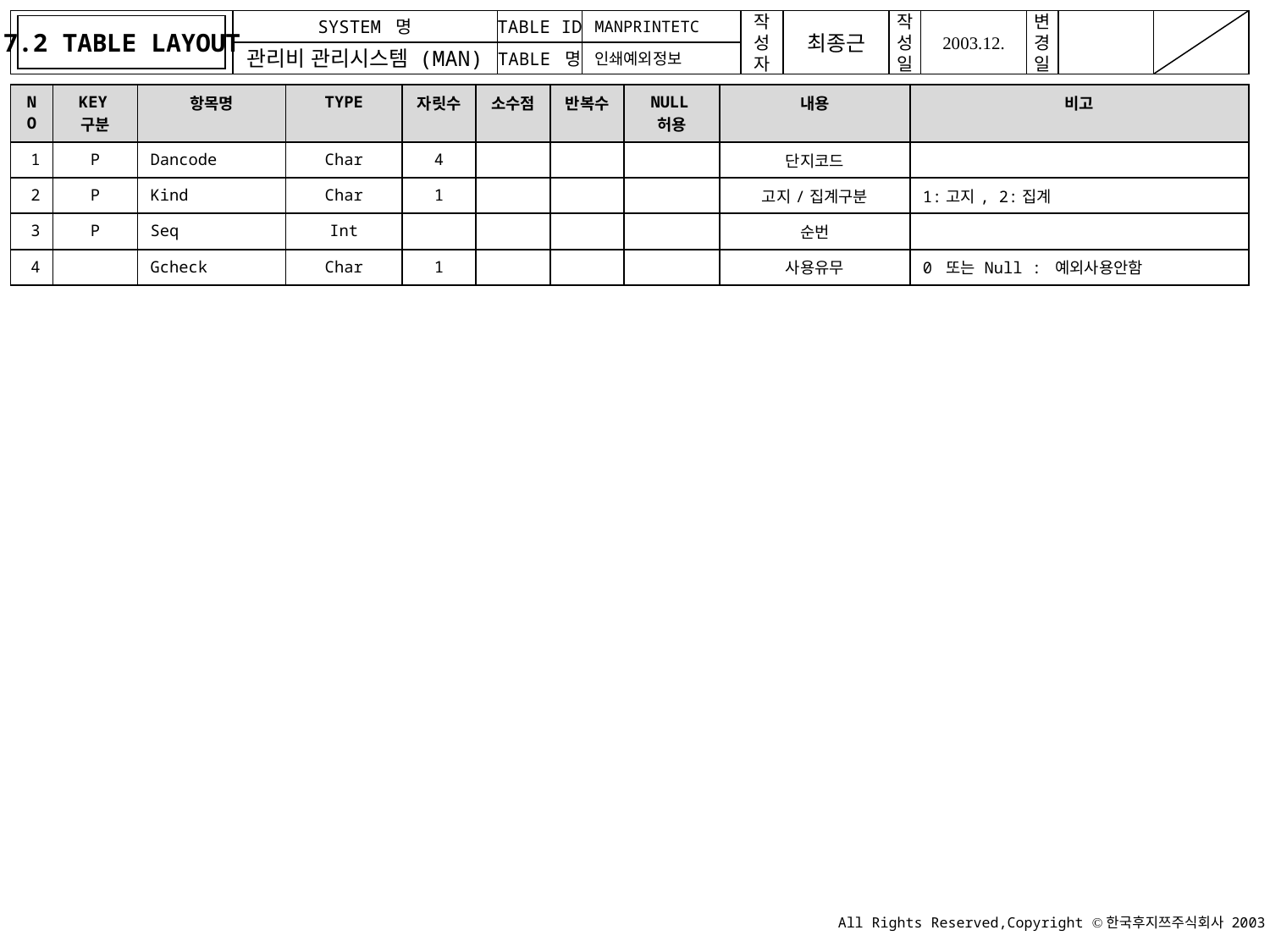

7.2 TABLE LAYOUT
MANPRINTETC
인쇄예외정보
| NO | KEY구분 | 항목명 | TYPE | 자릿수 | 소수점 | 반복수 | NULL허용 | 내용 | 비고 |
| --- | --- | --- | --- | --- | --- | --- | --- | --- | --- |
| 1 | P | Dancode | Char | 4 |  |  |  | 단지코드 |  |
| 2 | P | Kind | Char | 1 |  |  |  | 고지/집계구분 | 1:고지, 2:집계 |
| 3 | P | Seq | Int |  |  |  |  | 순번 |  |
| 4 |  | Gcheck | Char | 1 |  |  |  | 사용유무 | 0 또는 Null : 예외사용안함 |